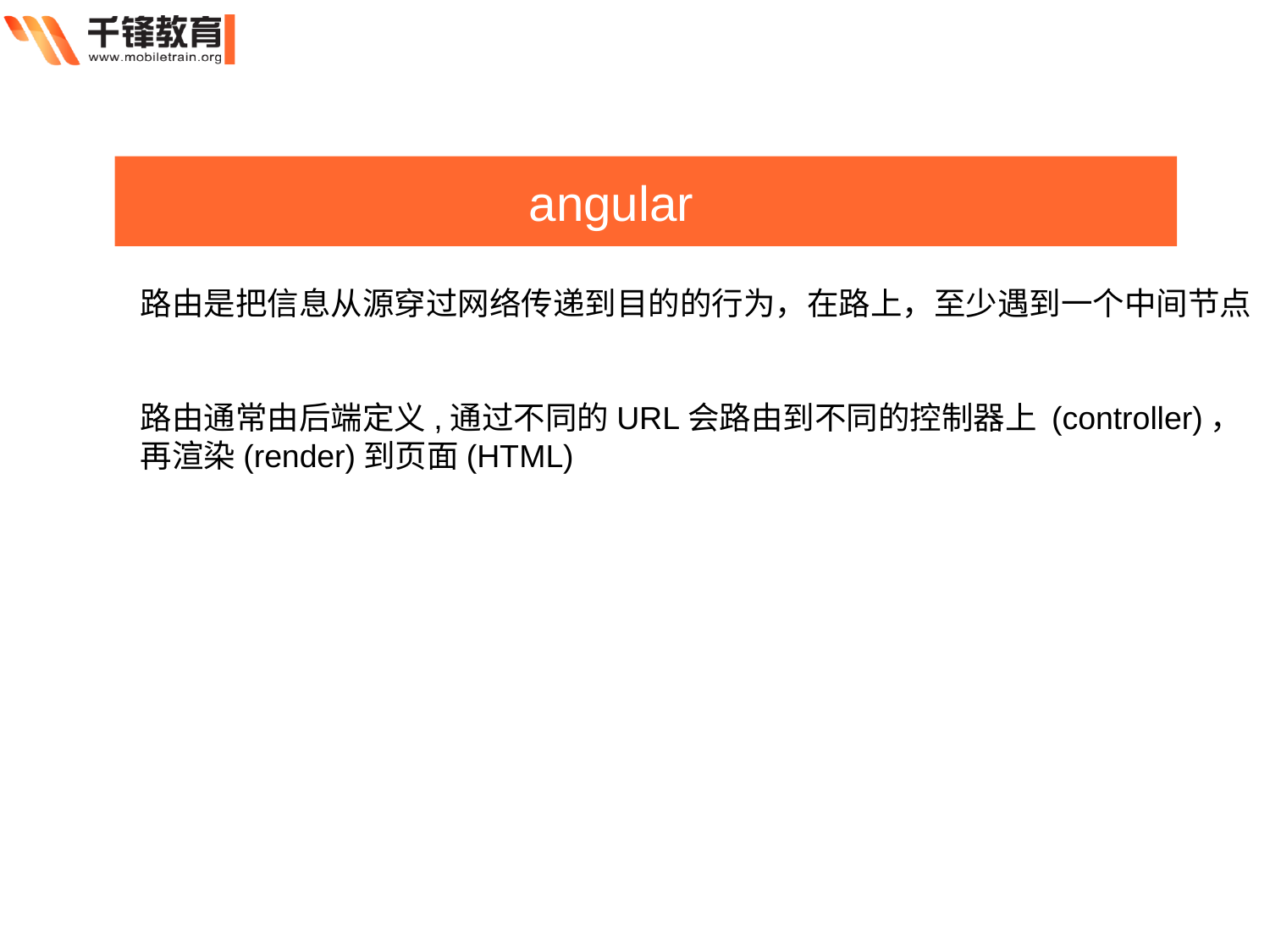

angular
路由是把信息从源穿过网络传递到目的的行为，在路上，至少遇到一个中间节点

路由通常由后端定义,通过不同的URL会路由到不同的控制器上 (controller)，
再渲染(render)到页面(HTML)